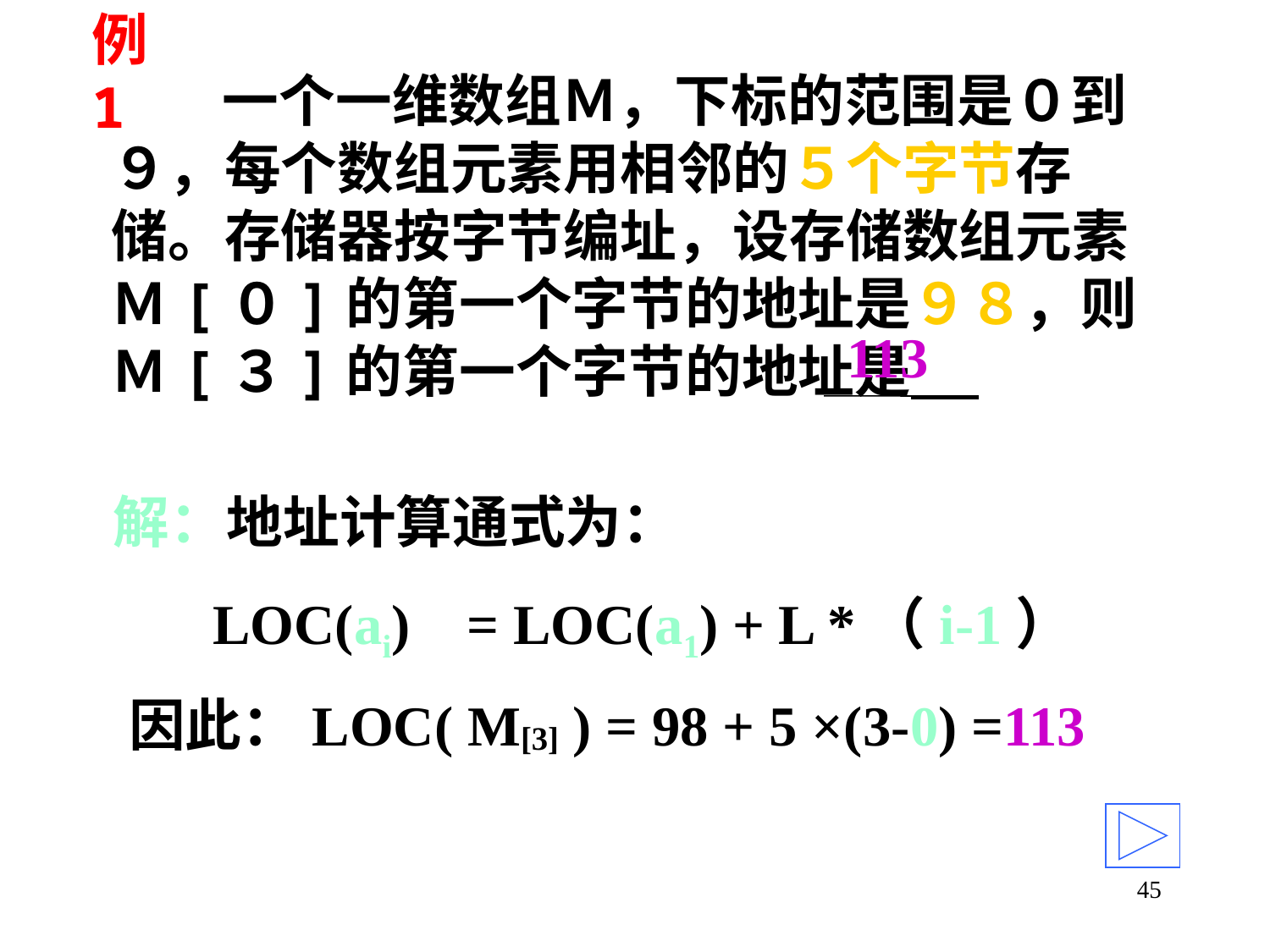

例1
一个一维数组Ｍ，下标的范围是０到９，每个数组元素用相邻的５个字节存储。存储器按字节编址，设存储数组元素Ｍ[０]的第一个字节的地址是９８，则Ｍ[３]的第一个字节的地址是
113

解：地址计算通式为：
LOC(ai)    = LOC(a1) + L *（i-1）
因此：LOC( M[3] ) = 98 + 5 ×(3-0) =113

45